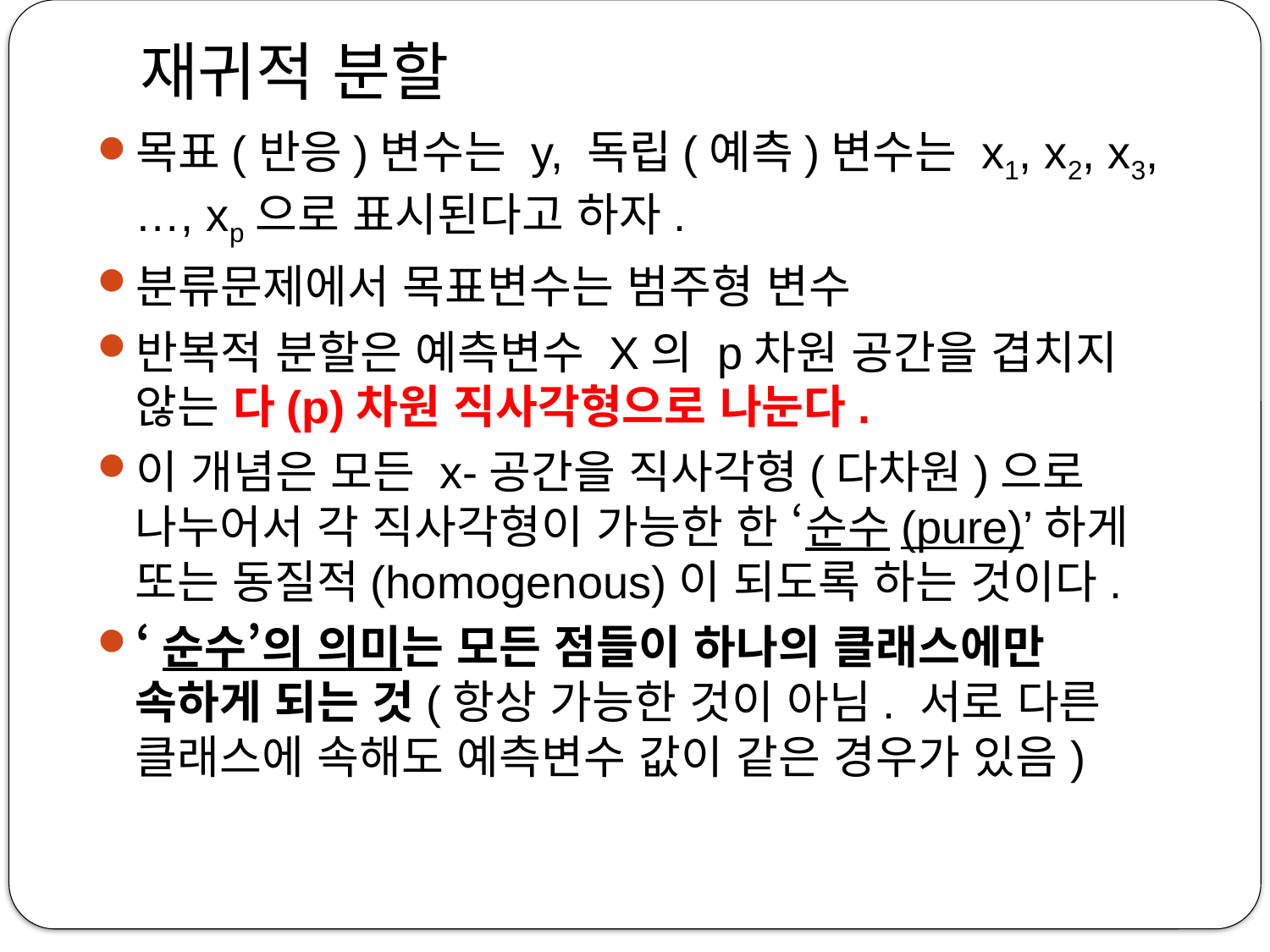

# 재귀적 분할
목표(반응)변수는 y, 독립(예측)변수는 x1, x2, x3, …, xp으로 표시된다고 하자.
분류문제에서 목표변수는 범주형 변수
반복적 분할은 예측변수 X의 p차원 공간을 겹치지 않는 다(p)차원 직사각형으로 나눈다.
이 개념은 모든 x-공간을 직사각형(다차원)으로 나누어서 각 직사각형이 가능한 한 ‘순수(pure)’하게 또는 동질적(homogenous)이 되도록 하는 것이다.
‘순수’의 의미는 모든 점들이 하나의 클래스에만 속하게 되는 것(항상 가능한 것이 아님. 서로 다른 클래스에 속해도 예측변수 값이 같은 경우가 있음)